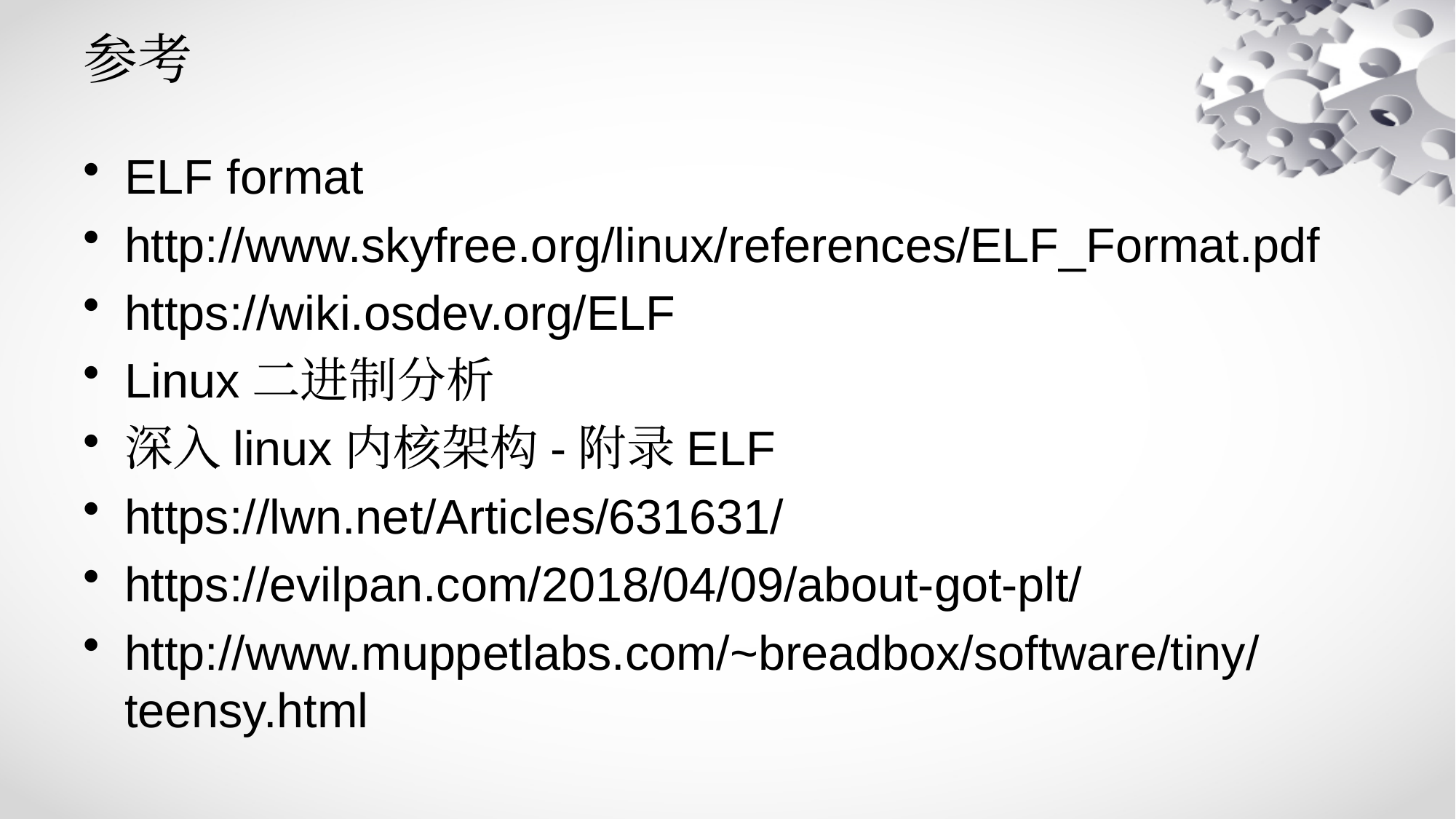

# 参考
ELF format
http://www.skyfree.org/linux/references/ELF_Format.pdf
https://wiki.osdev.org/ELF
Linux二进制分析
深入linux内核架构-附录ELF
https://lwn.net/Articles/631631/
https://evilpan.com/2018/04/09/about-got-plt/
http://www.muppetlabs.com/~breadbox/software/tiny/teensy.html